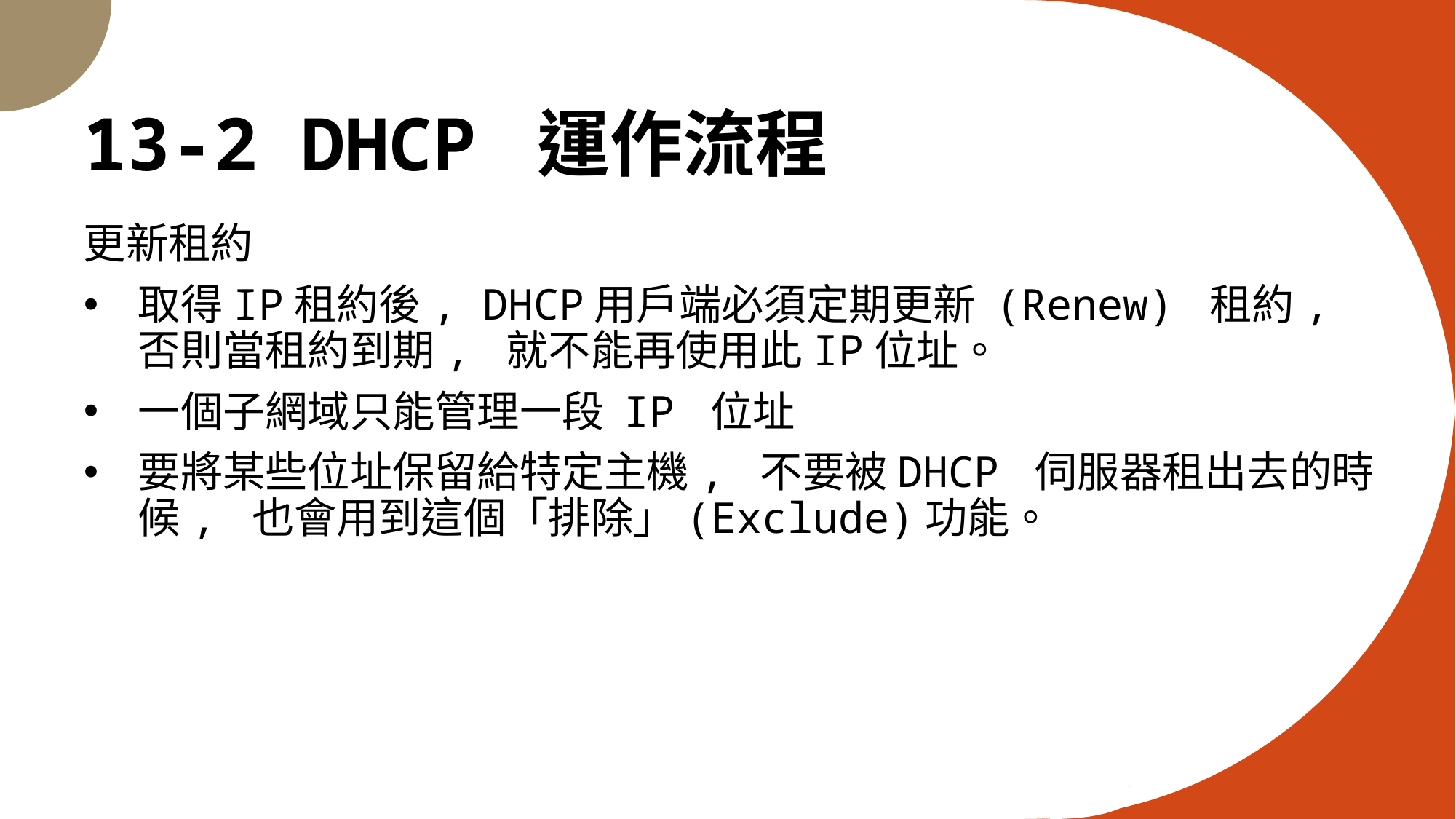

# 13-2 DHCP 運作流程
更新租約
取得IP租約後, DHCP用戶端必須定期更新 (Renew) 租約, 否則當租約到期, 就不能再使用此IP位址。
一個子網域只能管理一段 IP 位址
要將某些位址保留給特定主機, 不要被DHCP 伺服器租出去的時候, 也會用到這個「排除」(Exclude)功能。